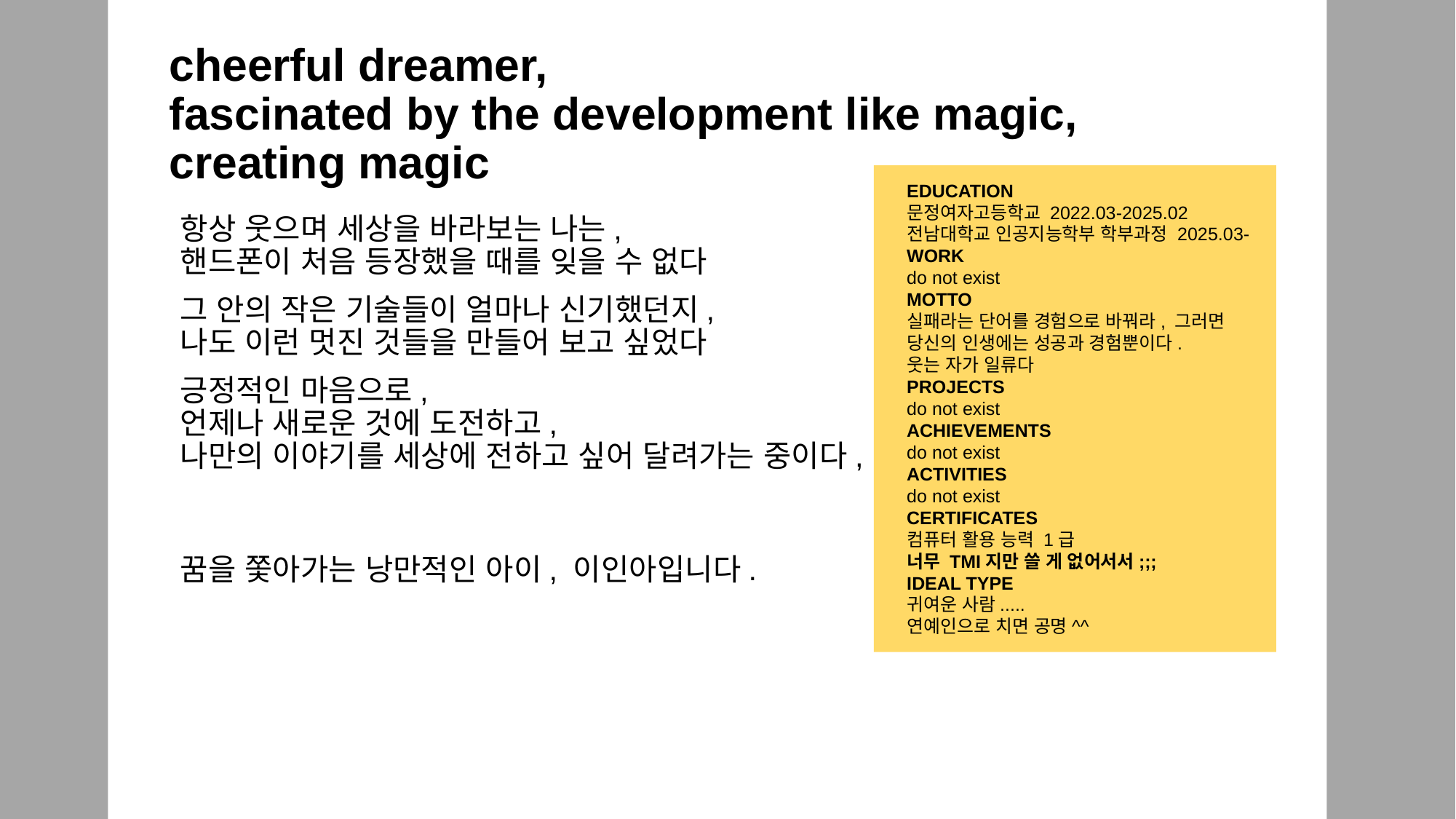

# cheerful dreamer, fascinated by the development like magic, creating magic

EDUCATION
문정여자고등학교 2022.03-2025.02
전남대학교 인공지능학부 학부과정 2025.03-
WORK
do not exist
MOTTO
실패라는 단어를 경험으로 바꿔라, 그러면
당신의 인생에는 성공과 경험뿐이다.
웃는 자가 일류다
PROJECTS
do not exist
ACHIEVEMENTS
do not exist
ACTIVITIES
do not exist
CERTIFICATES
컴퓨터 활용 능력 1급
너무 TMI지만 쓸 게 없어서서;;;
IDEAL TYPE
귀여운 사람.....
연예인으로 치면 공명^^

항상 웃으며 세상을 바라보는 나는,
핸드폰이 처음 등장했을 때를 잊을 수 없다
그 안의 작은 기술들이 얼마나 신기했던지,
나도 이런 멋진 것들을 만들어 보고 싶었다
긍정적인 마음으로,
언제나 새로운 것에 도전하고,
나만의 이야기를 세상에 전하고 싶어 달려가는 중이다,
꿈을 쫓아가는 낭만적인 아이, 이인아입니다.